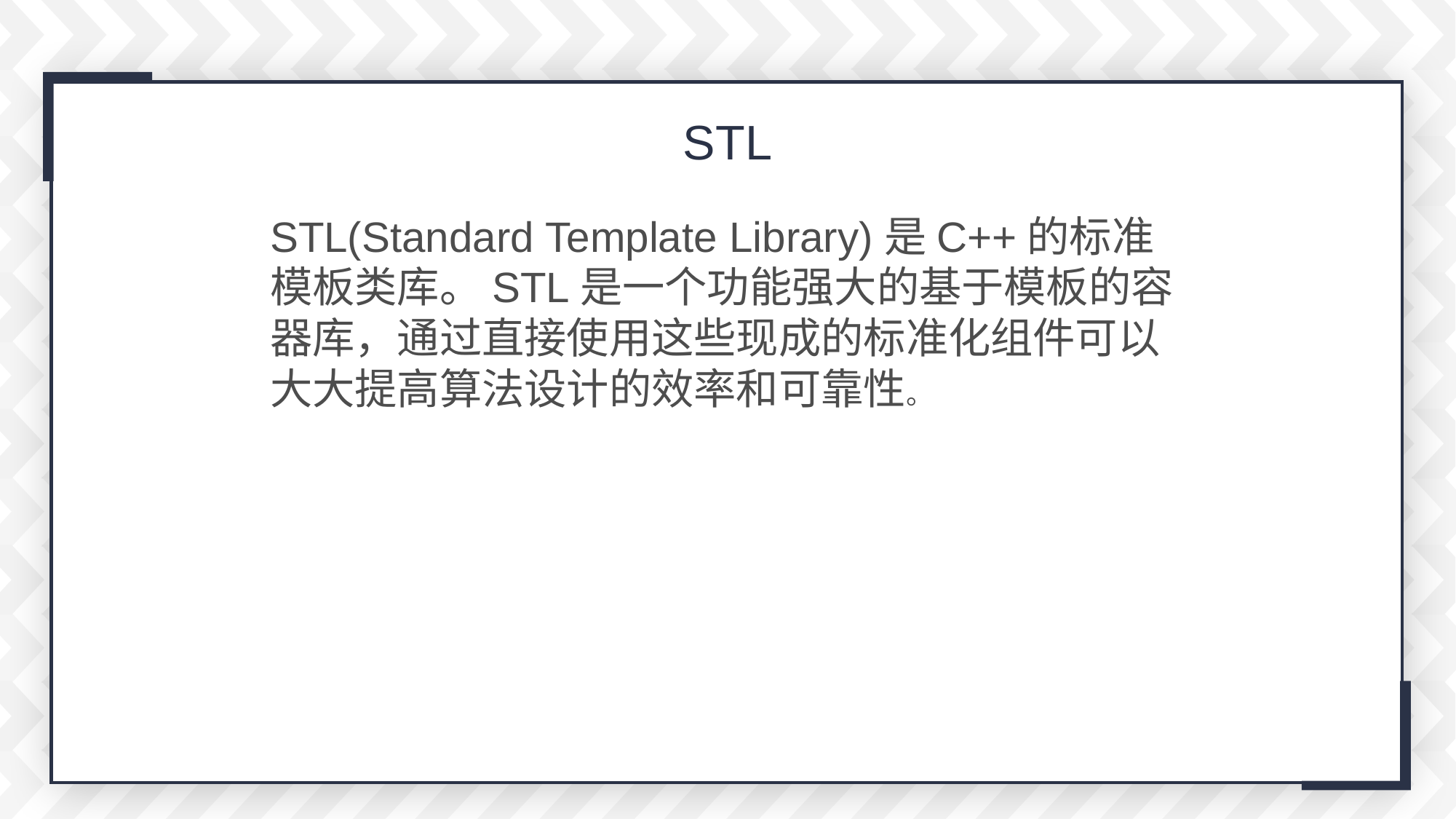

STL
STL(Standard Template Library)是C++的标准模板类库。STL是一个功能强大的基于模板的容器库，通过直接使用这些现成的标准化组件可以大大提高算法设计的效率和可靠性。